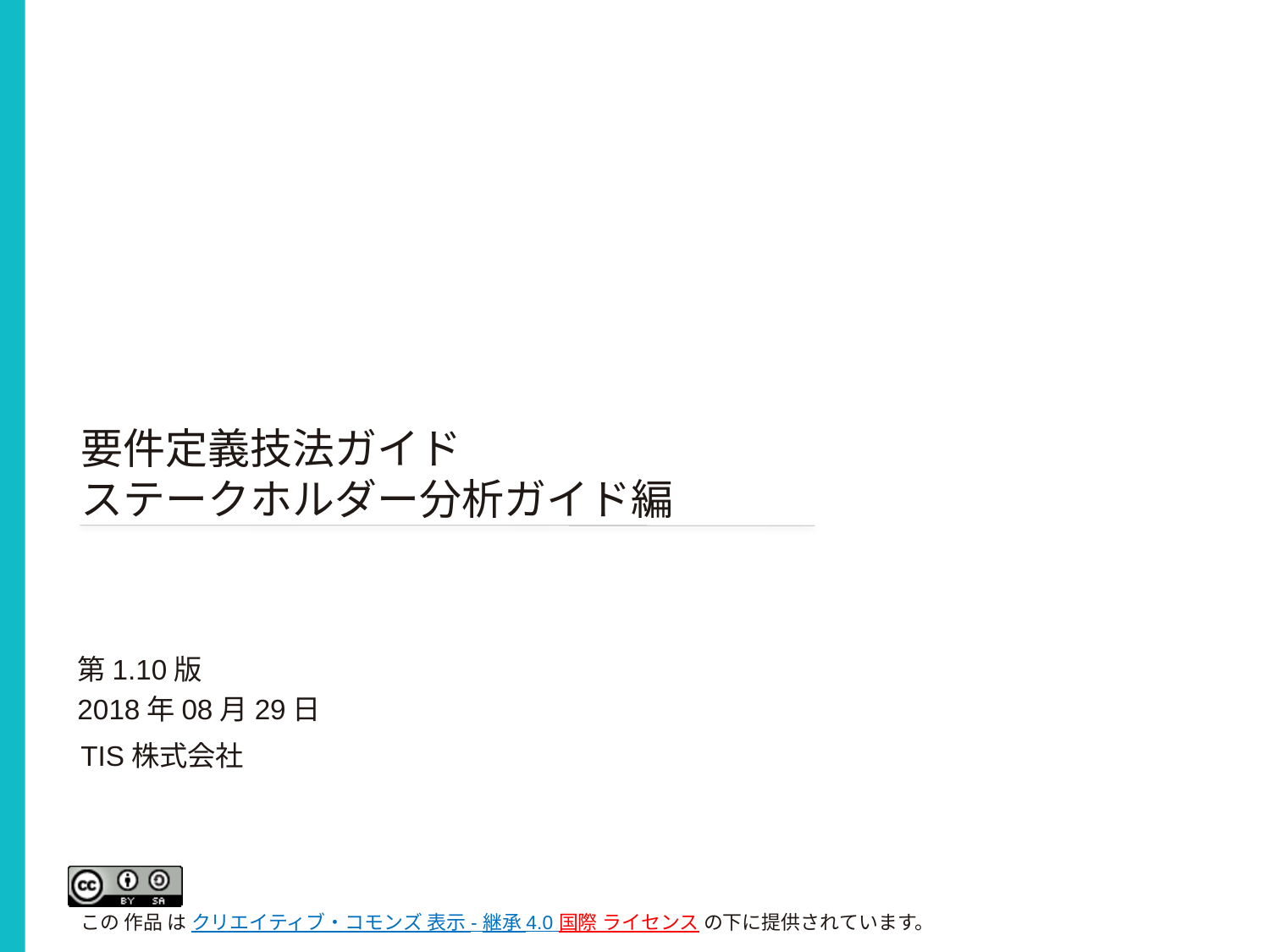

要件定義技法ガイド
ステークホルダー分析ガイド編
第1.10版
2018年08月29日
TIS株式会社